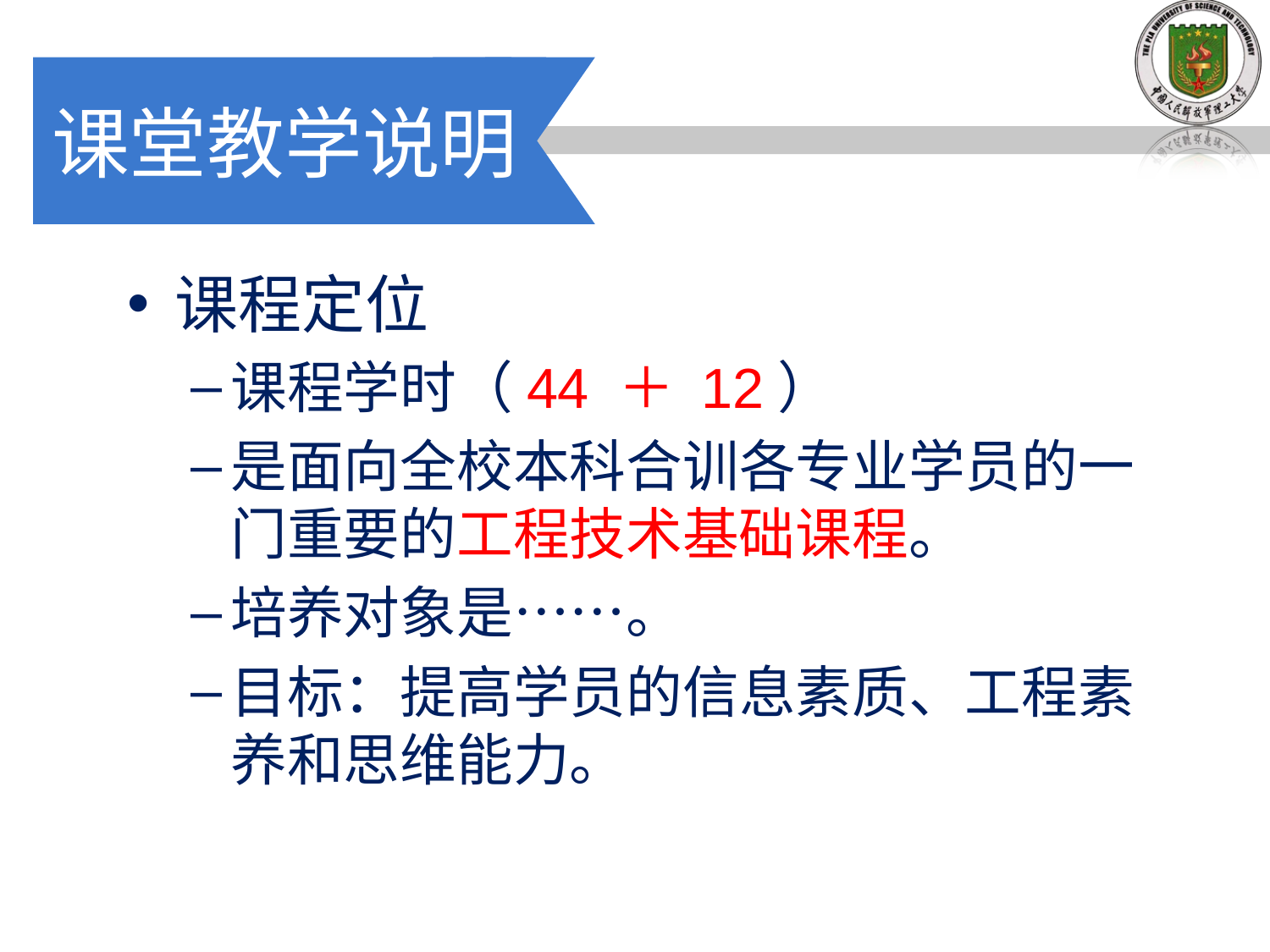

# 课堂教学说明
课程定位
课程学时（44 ＋ 12）
是面向全校本科合训各专业学员的一门重要的工程技术基础课程。
培养对象是……。
目标：提高学员的信息素质、工程素养和思维能力。